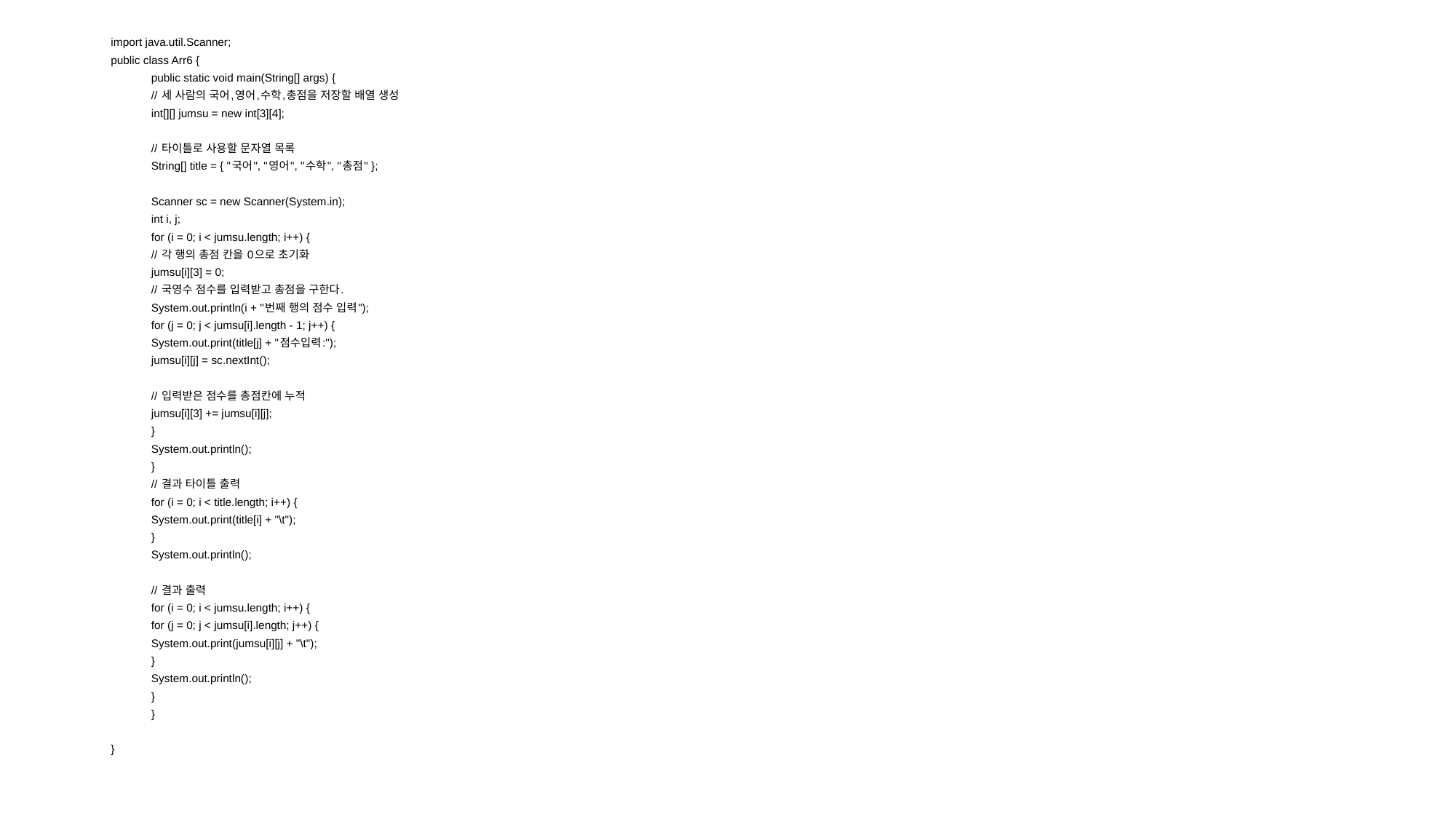

#
import java.util.Scanner;
public class Arr6 {
	public static void main(String[] args) {
		// 세 사람의 국어,영어,수학,총점을 저장할 배열 생성
		int[][] jumsu = new int[3][4];

		// 타이틀로 사용할 문자열 목록
		String[] title = { "국어", "영어", "수학", "총점" };

		Scanner sc = new Scanner(System.in);
		int i, j;
		for (i = 0; i < jumsu.length; i++) {
		// 각 행의 총점 칸을 0으로 초기화
			jumsu[i][3] = 0;
			// 국영수 점수를 입력받고 총점을 구한다.
			System.out.println(i + "번째 행의 점수 입력");
			for (j = 0; j < jumsu[i].length - 1; j++) {
				System.out.print(title[j] + "점수입력:");
				jumsu[i][j] = sc.nextInt();

				// 입력받은 점수를 총점칸에 누적
				jumsu[i][3] += jumsu[i][j];
			}
			System.out.println();
		}
		// 결과 타이틀 출력
		for (i = 0; i < title.length; i++) {
			System.out.print(title[i] + "\t");
		}
		System.out.println();

		// 결과 출력
		for (i = 0; i < jumsu.length; i++) {
			for (j = 0; j < jumsu[i].length; j++) {
				System.out.print(jumsu[i][j] + "\t");
			}
			System.out.println();
		}
	}

}